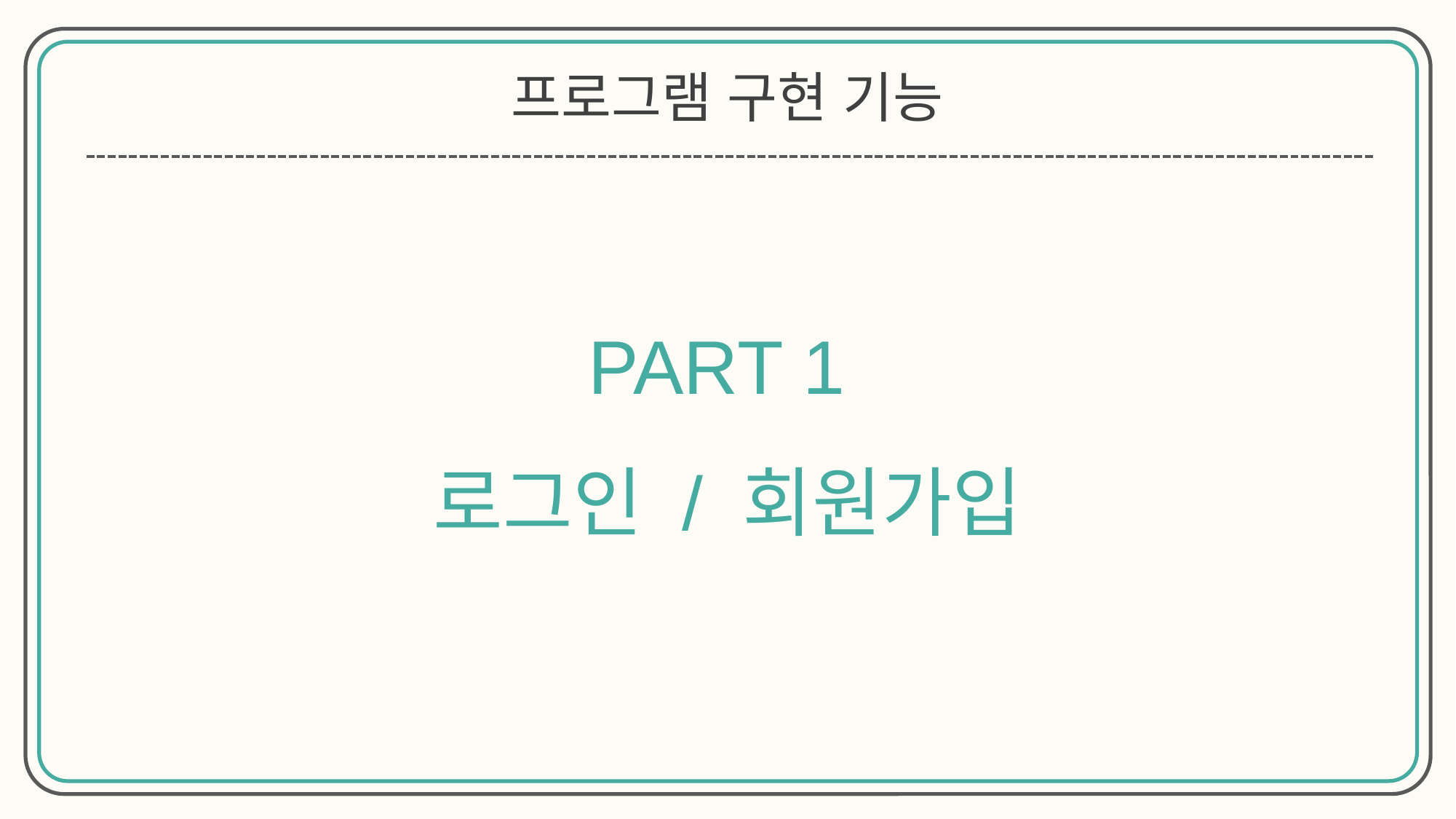

프로그램 구현 기능
PART 1
로그인 / 회원가입